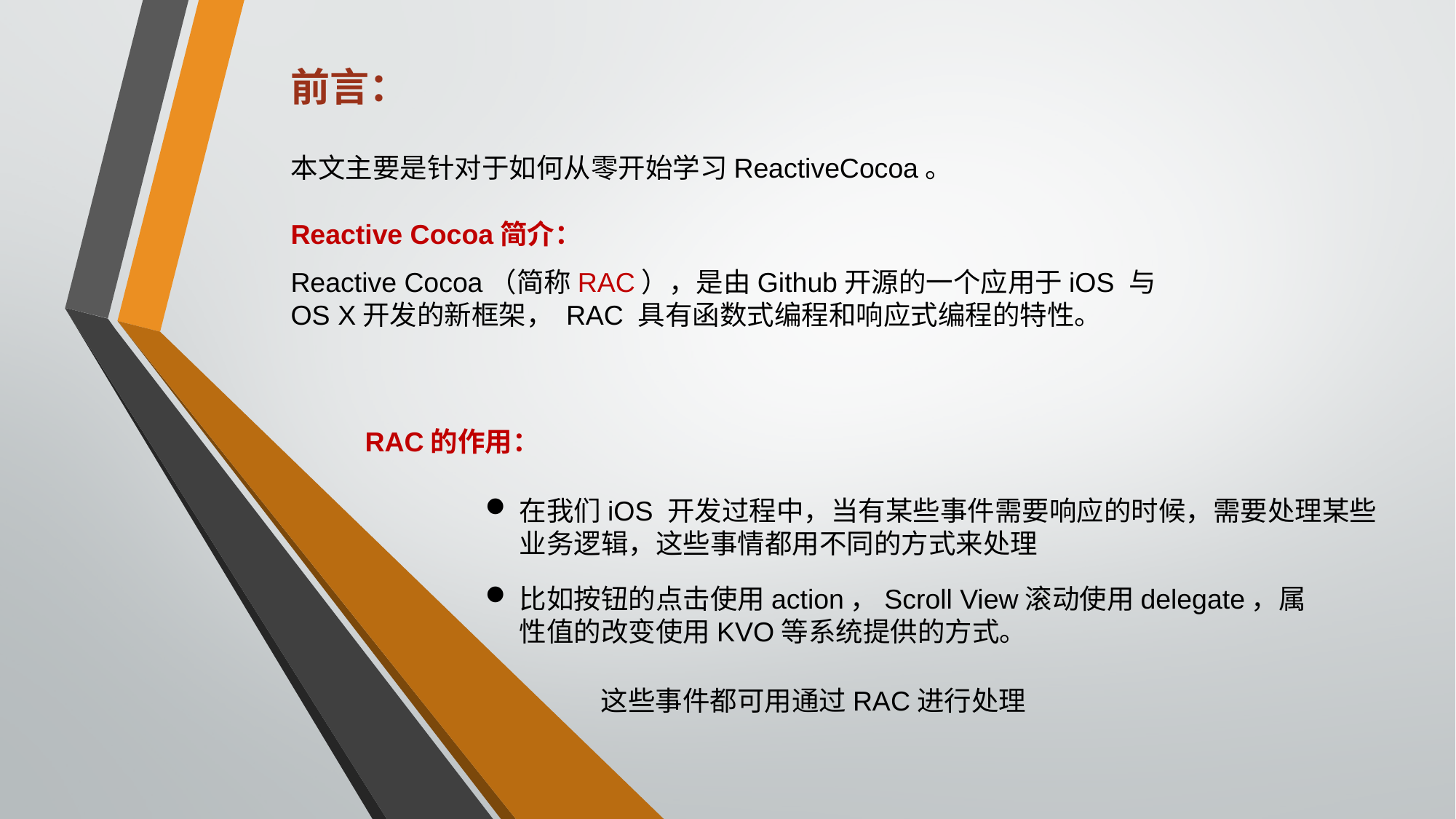

前言：
本文主要是针对于如何从零开始学习ReactiveCocoa。
Reactive Cocoa简介：
Reactive Cocoa（简称RAC），是由Github开源的一个应用于iOS 与 OS X开发的新框架， RAC 具有函数式编程和响应式编程的特性。
RAC的作用：
在我们iOS 开发过程中，当有某些事件需要响应的时候，需要处理某些业务逻辑，这些事情都用不同的方式来处理
比如按钮的点击使用action，Scroll View滚动使用delegate，属性值的改变使用KVO等系统提供的方式。
这些事件都可用通过RAC进行处理